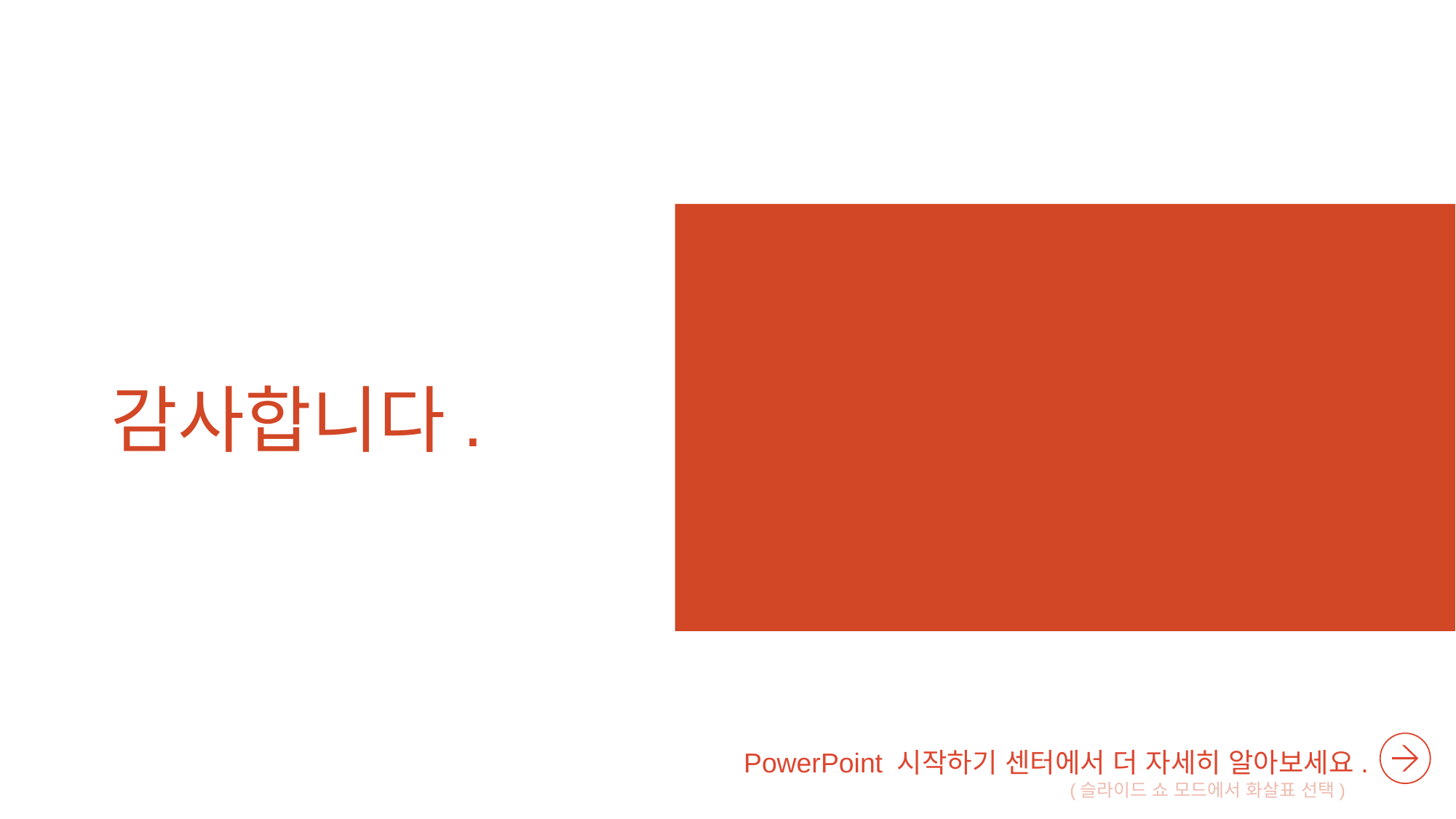

# 감사합니다.
PowerPoint 시작하기 센터에서 더 자세히 알아보세요.

(슬라이드 쇼 모드에서 화살표 선택)